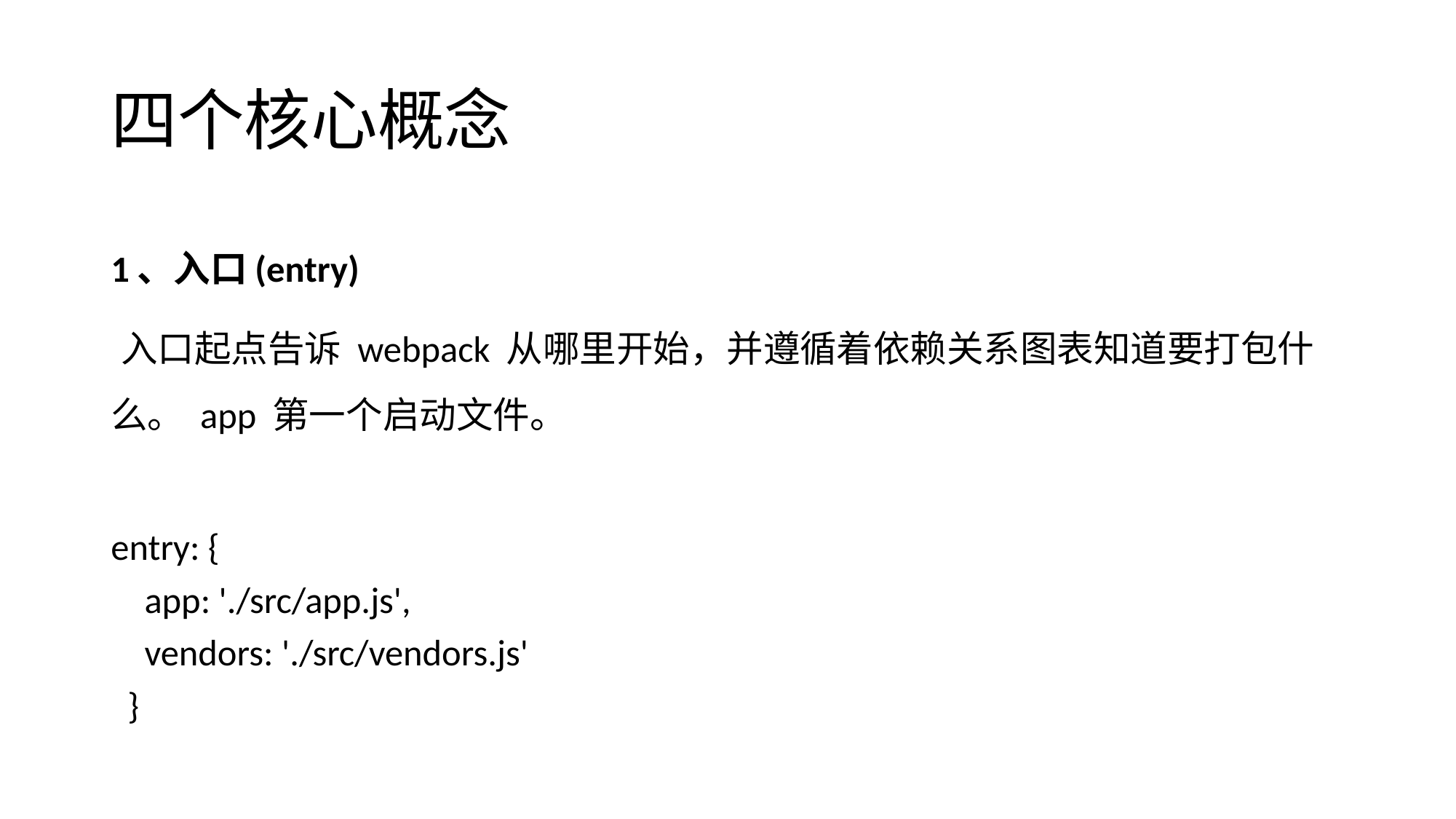

# 四个核心概念
1、入口(entry)
 入口起点告诉 webpack 从哪里开始，并遵循着依赖关系图表知道要打包什么。 app 第一个启动文件。

entry: {
    app: './src/app.js',
    vendors: './src/vendors.js'
  }